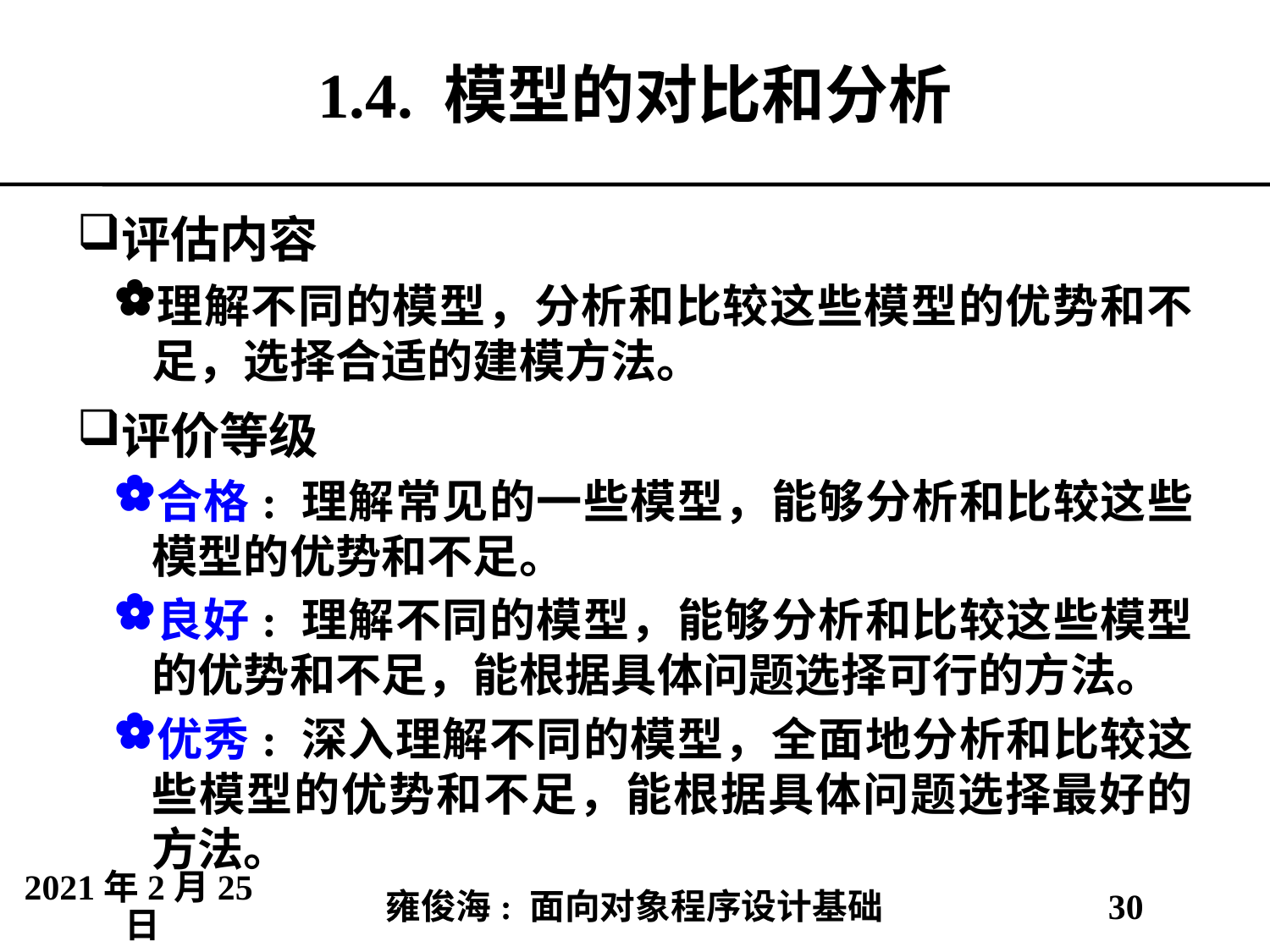

# 1.4. 模型的对比和分析

评估内容
理解不同的模型，分析和比较这些模型的优势和不足，选择合适的建模方法。
评价等级
合格: 理解常见的一些模型，能够分析和比较这些模型的优势和不足。
良好: 理解不同的模型，能够分析和比较这些模型的优势和不足，能根据具体问题选择可行的方法。
优秀: 深入理解不同的模型，全面地分析和比较这些模型的优势和不足，能根据具体问题选择最好的方法。
2021年2月25日
雍俊海: 面向对象程序设计基础
30